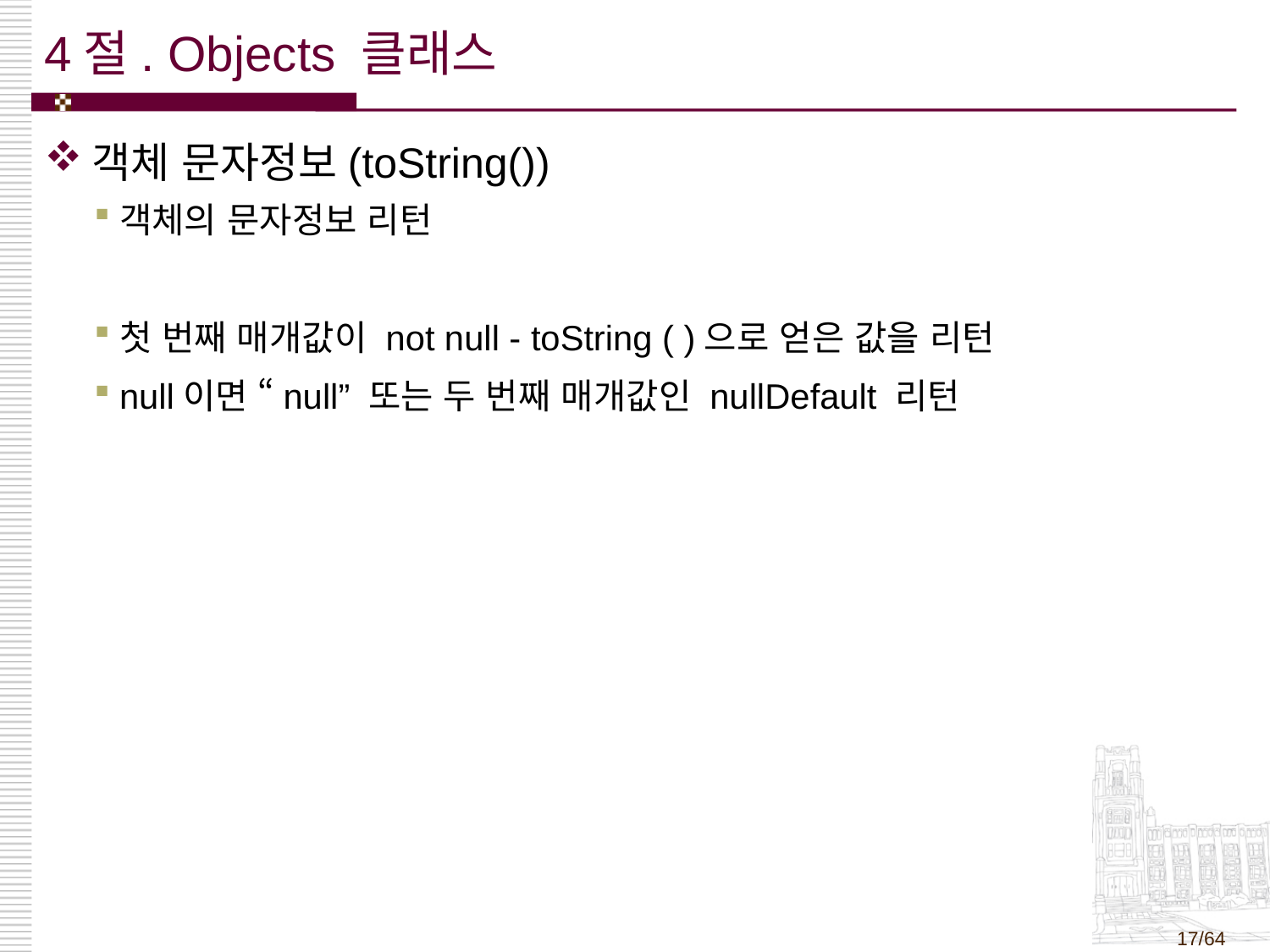

# 4절. Objects 클래스
객체 문자정보(toString())
객체의 문자정보 리턴

첫 번째 매개값이 not null - toString ( )으로 얻은 값을 리턴
null이면 “null” 또는 두 번째 매개값인 nullDefault 리턴